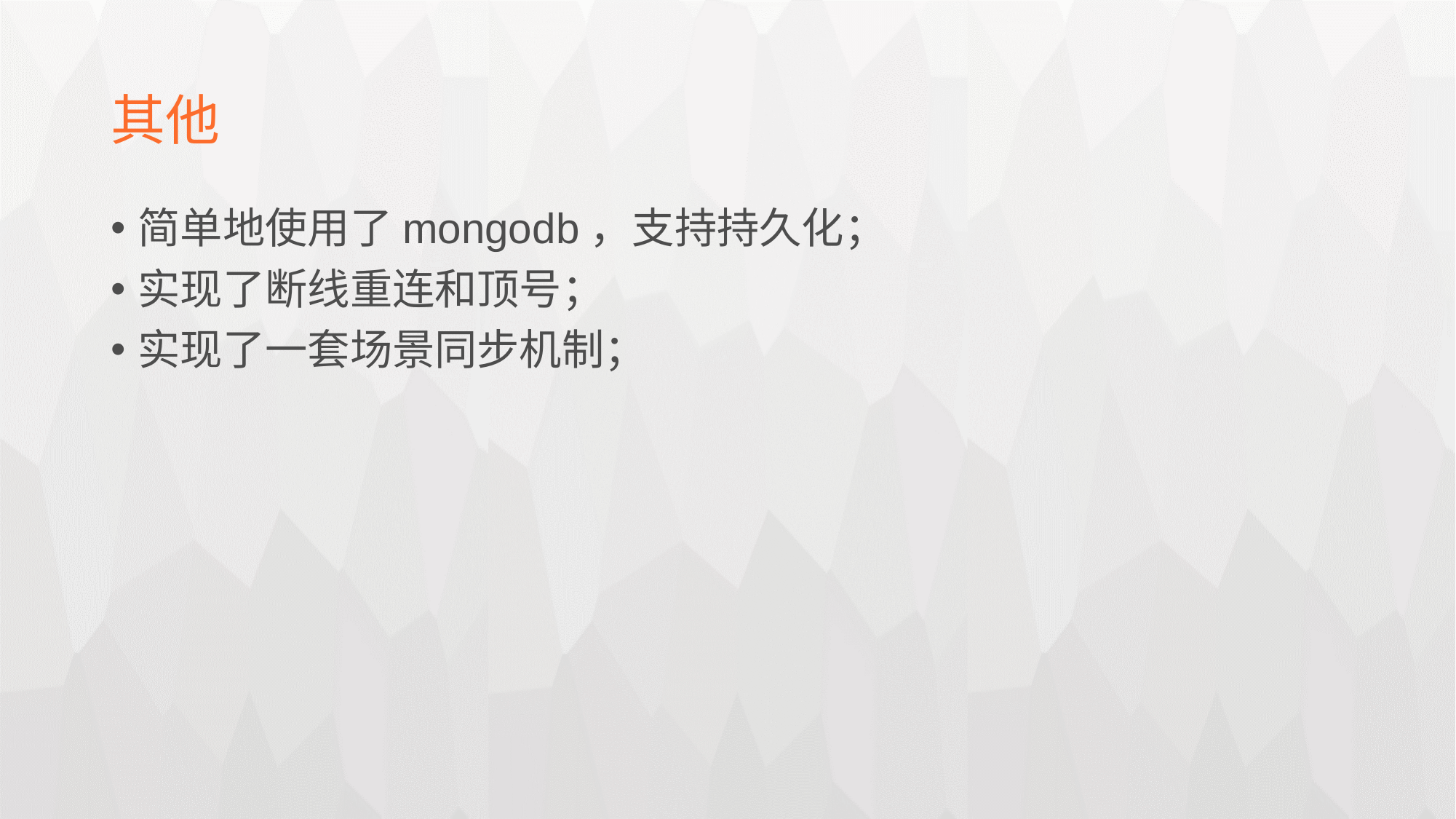

其他
简单地使用了mongodb，支持持久化；
实现了断线重连和顶号；
实现了一套场景同步机制；